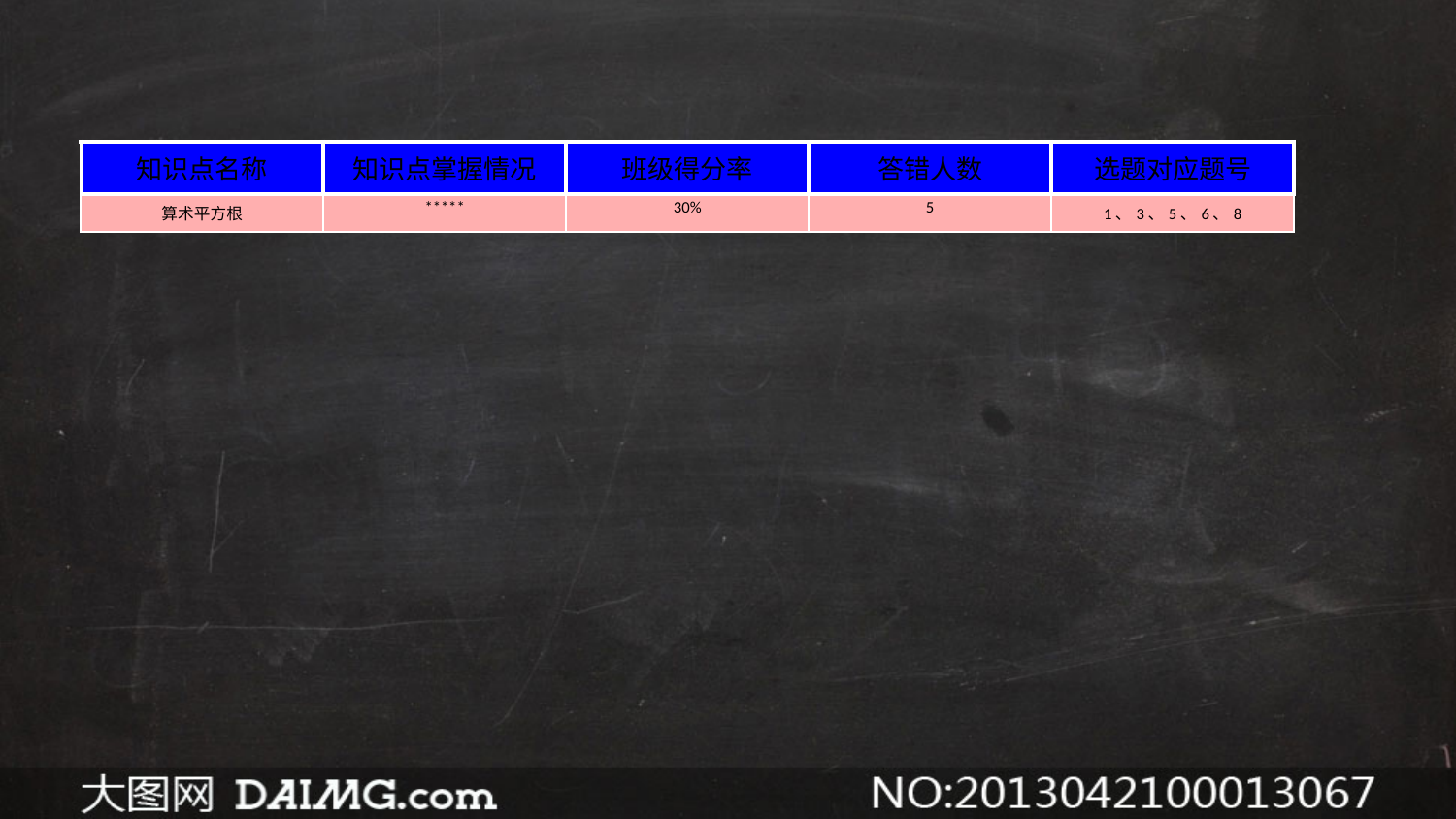

| 知识点名称 | 知识点掌握情况 | 班级得分率 | 答错人数 | 选题对应题号 |
| --- | --- | --- | --- | --- |
| 算术平方根 | \*\*\*\*\* | 30% | 5 | 1、3、5、6、8 |